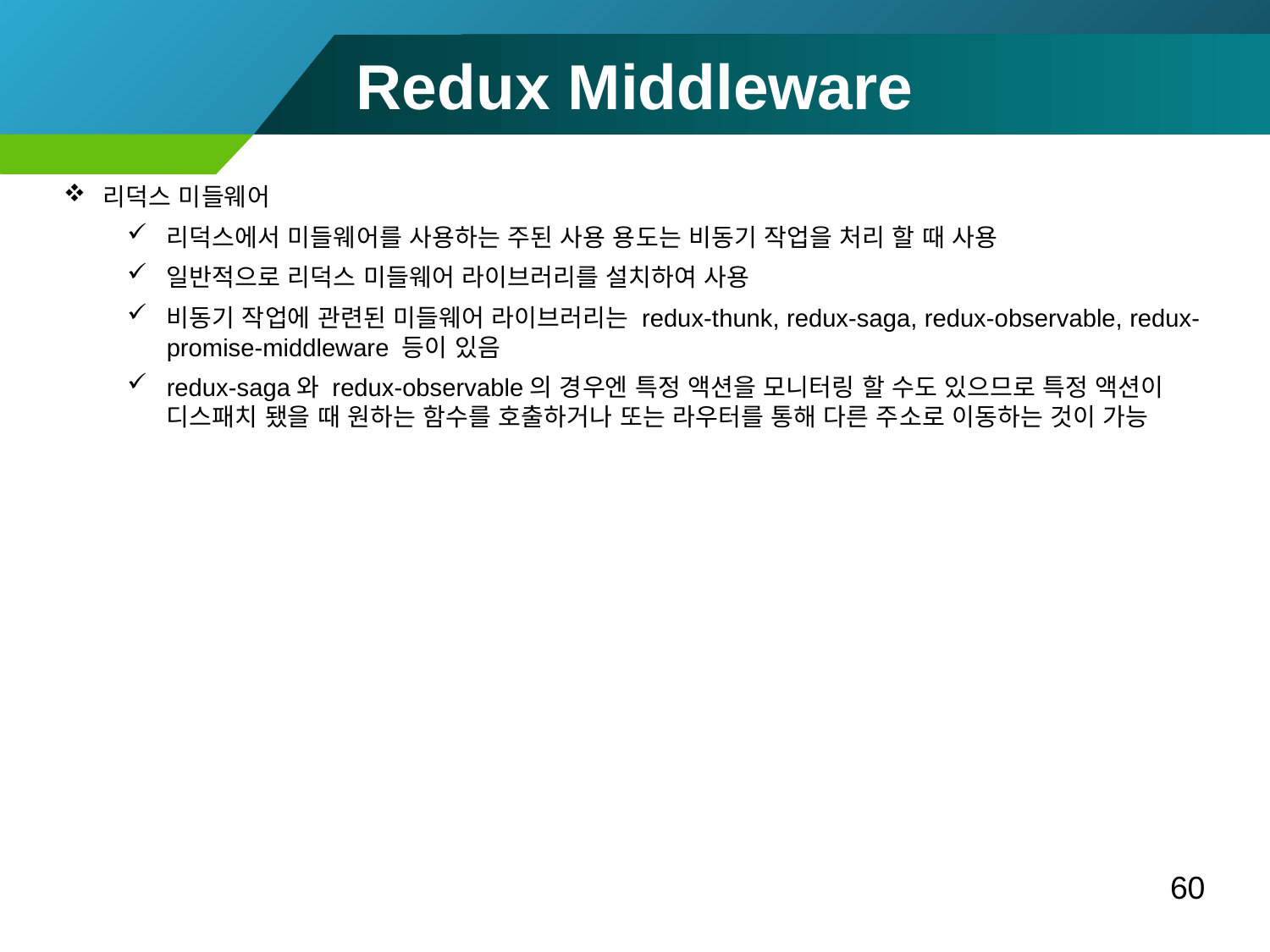

Redux Middleware
리덕스 미들웨어
리덕스에서 미들웨어를 사용하는 주된 사용 용도는 비동기 작업을 처리 할 때 사용
일반적으로 리덕스 미들웨어 라이브러리를 설치하여 사용
비동기 작업에 관련된 미들웨어 라이브러리는 redux-thunk, redux-saga, redux-observable, redux-promise-middleware 등이 있음
redux-saga와 redux-observable의 경우엔 특정 액션을 모니터링 할 수도 있으므로 특정 액션이 디스패치 됐을 때 원하는 함수를 호출하거나 또는 라우터를 통해 다른 주소로 이동하는 것이 가능
60